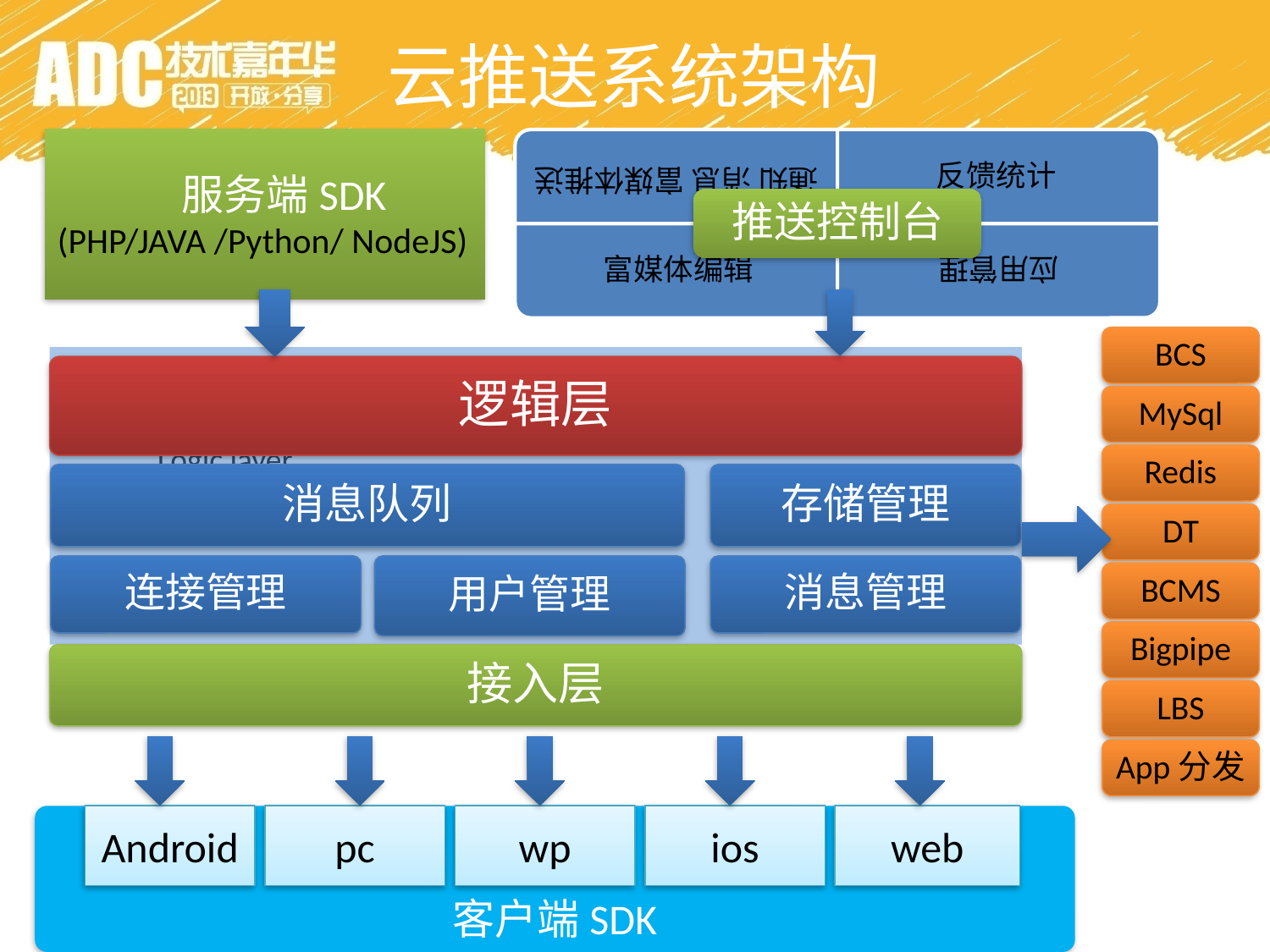

云推送系统架构
            服务端SDK
(PHP/JAVA /Python/ NodeJS)
通知 消息 富媒体推送
反馈统计
富媒体编辑
应用管理
推送控制台

BCS
MySql
Redis
DT
BCMS
Bigpipe
LBS
App分发
逻辑层
消息队列
连接管理
用户管理
存储管理
消息管理
Logic layer

接入层

Android
pc
wp
ios
web
客户端SDK